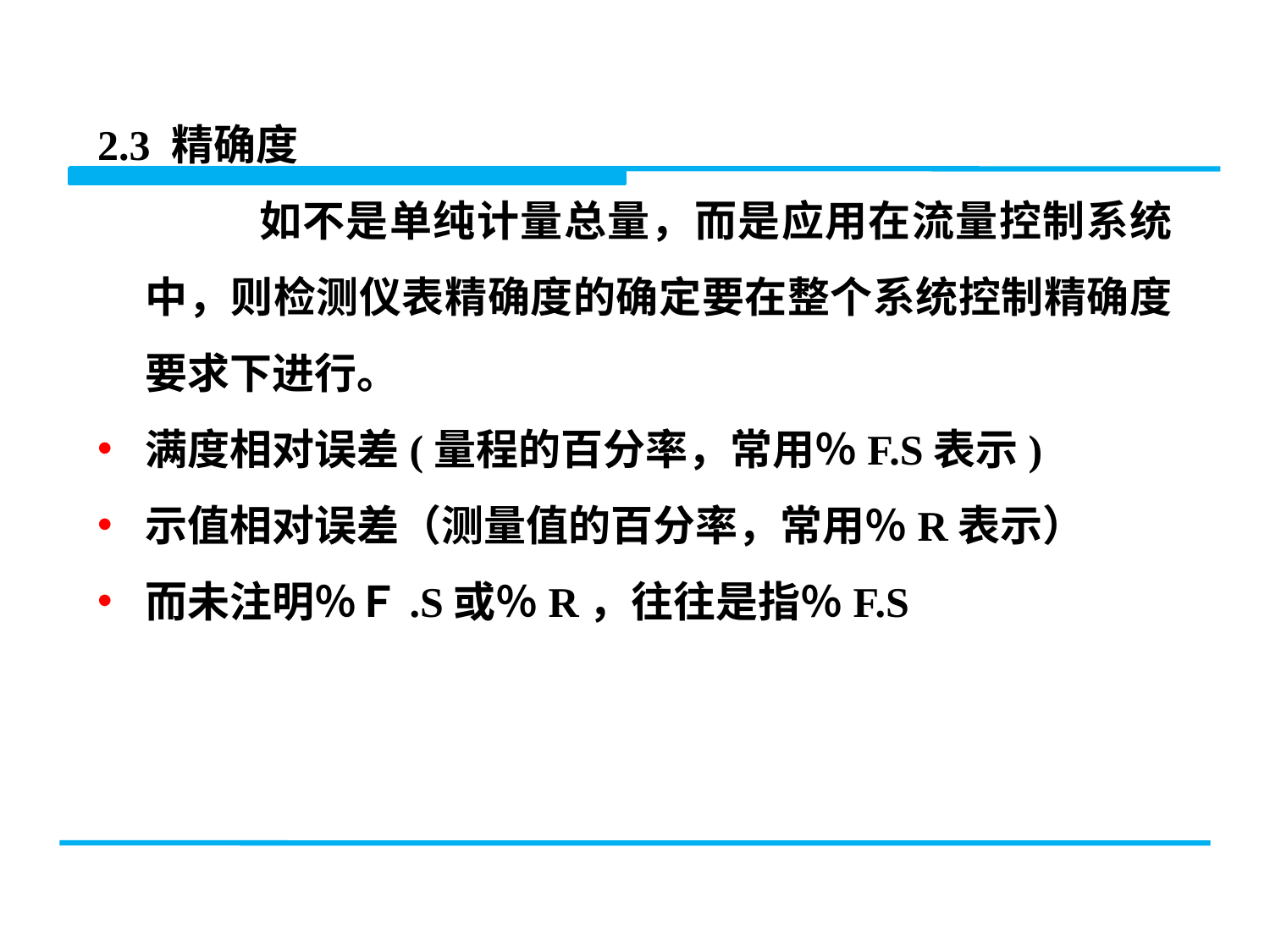

2.3 精确度
              如不是单纯计量总量，而是应用在流量控制系统中，则检测仪表精确度的确定要在整个系统控制精确度要求下进行。
满度相对误差(量程的百分率，常用％F.S表示)
示值相对误差（测量值的百分率，常用％R表示）
而未注明％Ｆ.S或％R，往往是指％F.S